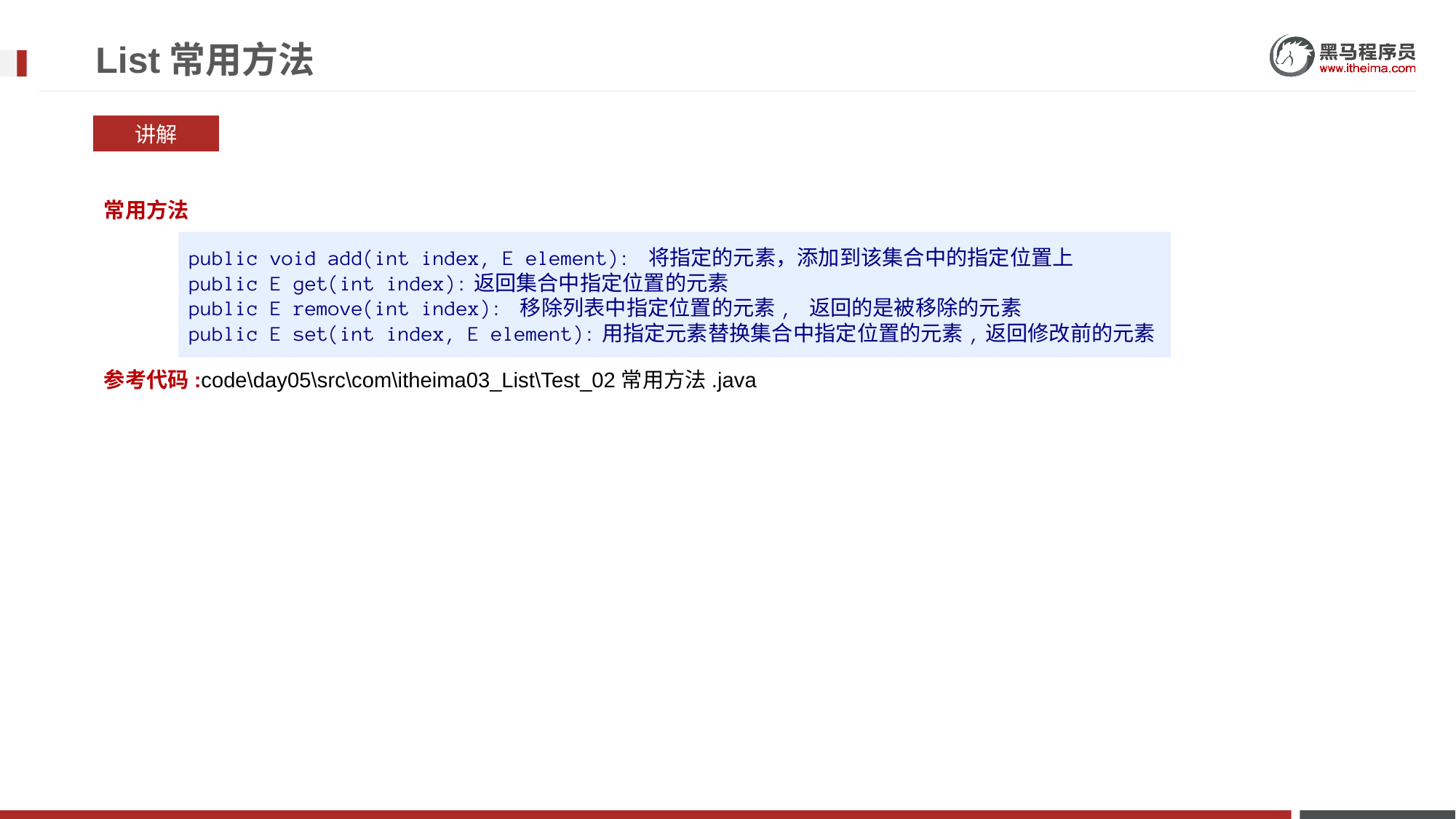

# List常用方法
讲解
常用方法

参考代码:code\day05\src\com\itheima03_List\Test_02常用方法.java
public void add(int index, E element): 将指定的元素，添加到该集合中的指定位置上
public E get(int index):返回集合中指定位置的元素
public E remove(int index): 移除列表中指定位置的元素, 返回的是被移除的元素
public E set(int index, E element):用指定元素替换集合中指定位置的元素,返回修改前的元素